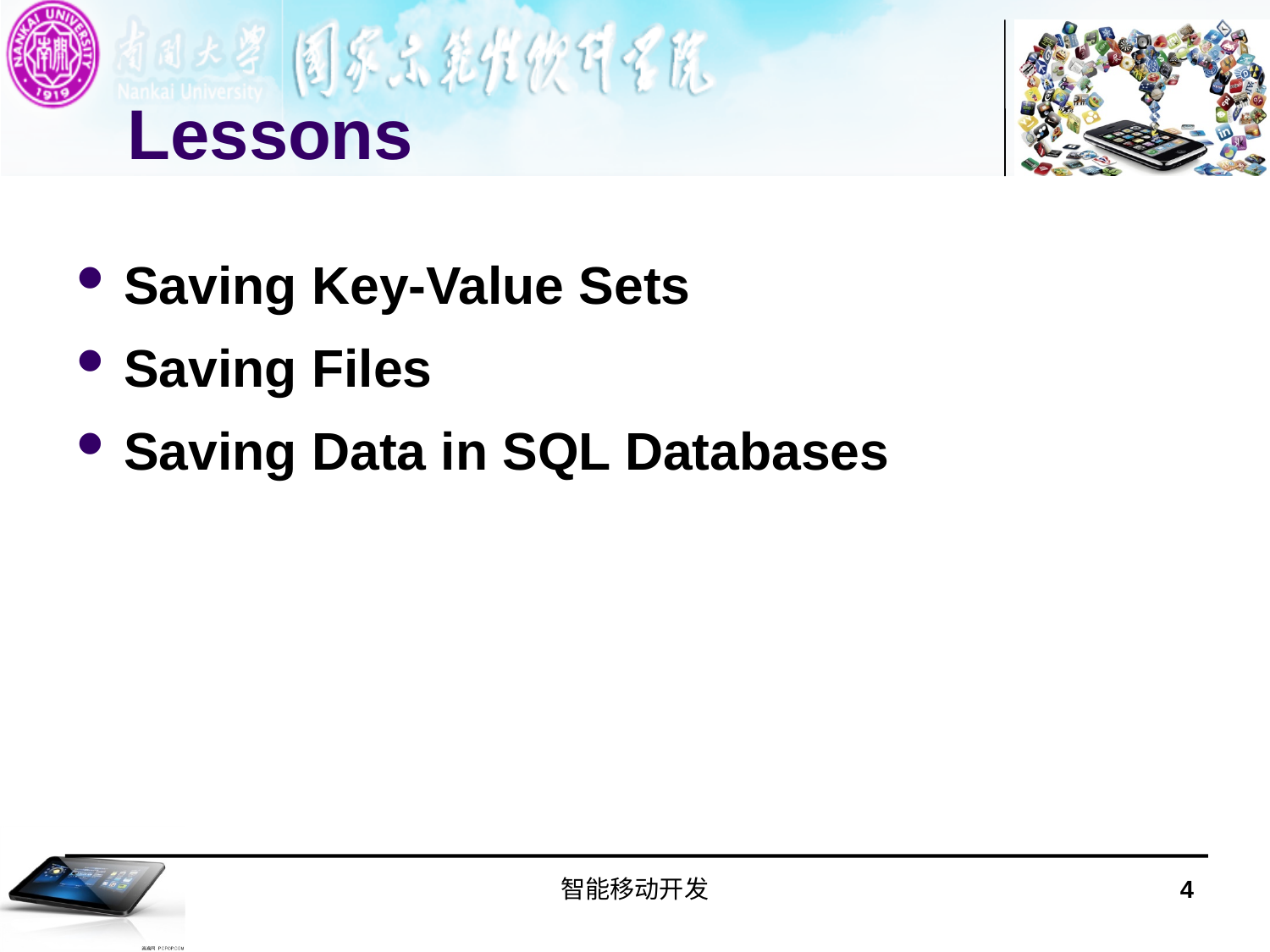

# Lessons
Saving Key-Value Sets
Saving Files
Saving Data in SQL Databases
智能移动开发
4